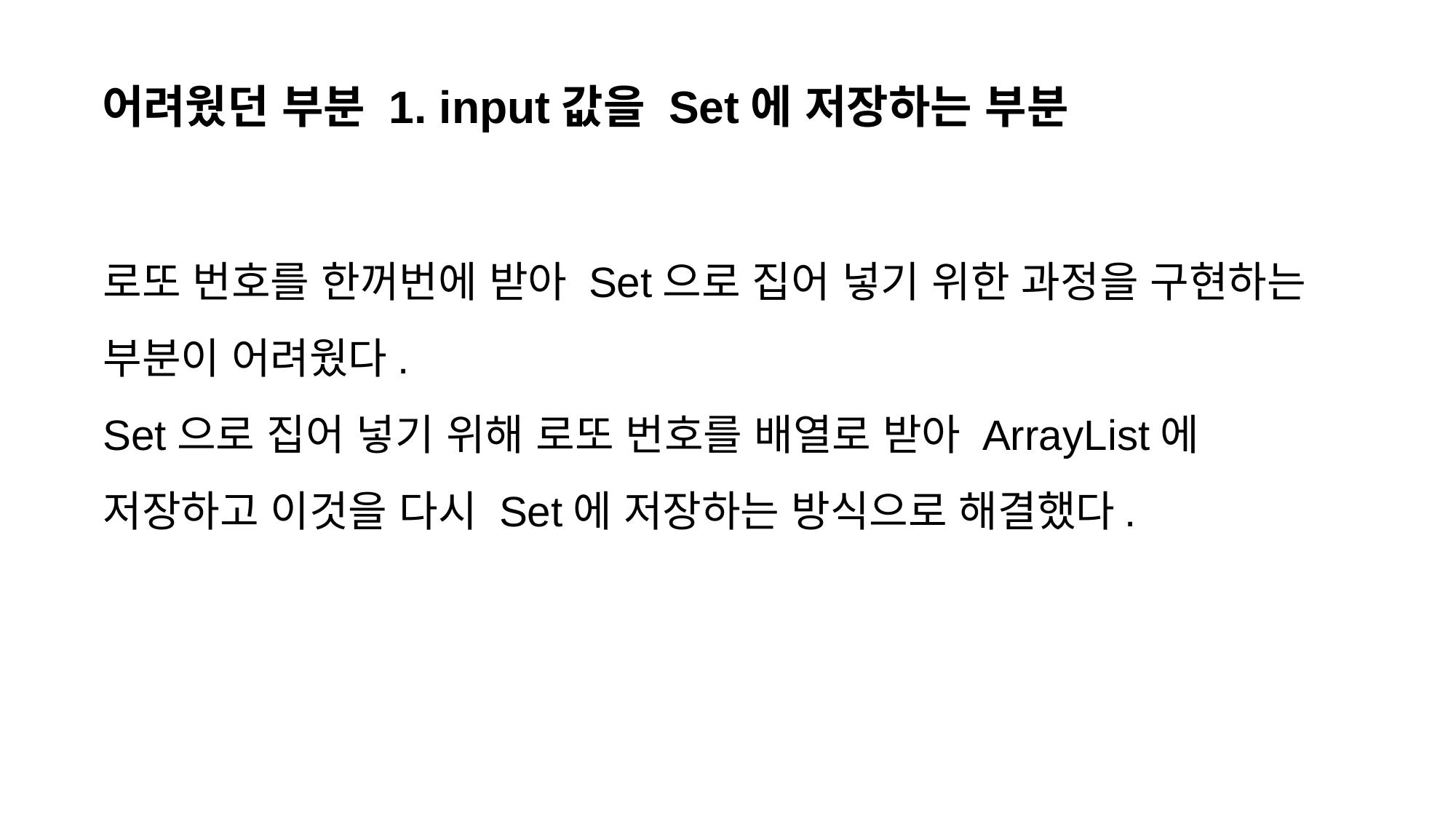

어려웠던 부분 1. input값을 Set에 저장하는 부분
로또 번호를 한꺼번에 받아 Set으로 집어 넣기 위한 과정을 구현하는 부분이 어려웠다.
Set으로 집어 넣기 위해 로또 번호를 배열로 받아 ArrayList에 저장하고 이것을 다시 Set에 저장하는 방식으로 해결했다.